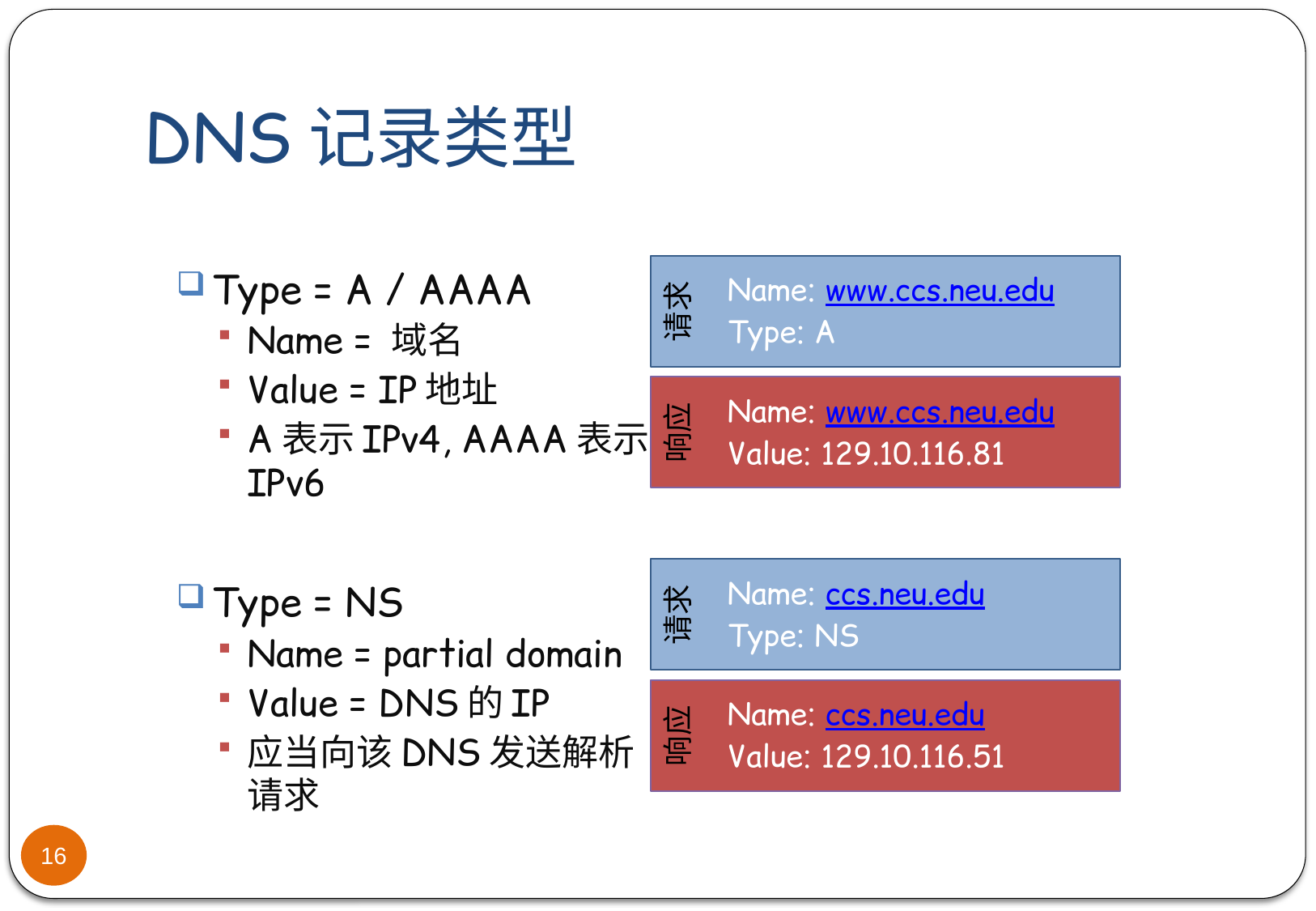

# DNS记录类型

Name: www.ccs.neu.edu
Type: A
请求
Type = A / AAAA
Name = 域名
Value = IP地址
A表示IPv4, AAAA表示 IPv6

Type = NS
Name = partial domain
Value = DNS的IP
应当向该DNS发送解析请求

Name: www.ccs.neu.edu
Value: 129.10.116.81
响应

Name: ccs.neu.edu
Type: NS
请求

Name: ccs.neu.edu
Value: 129.10.116.51
响应
16